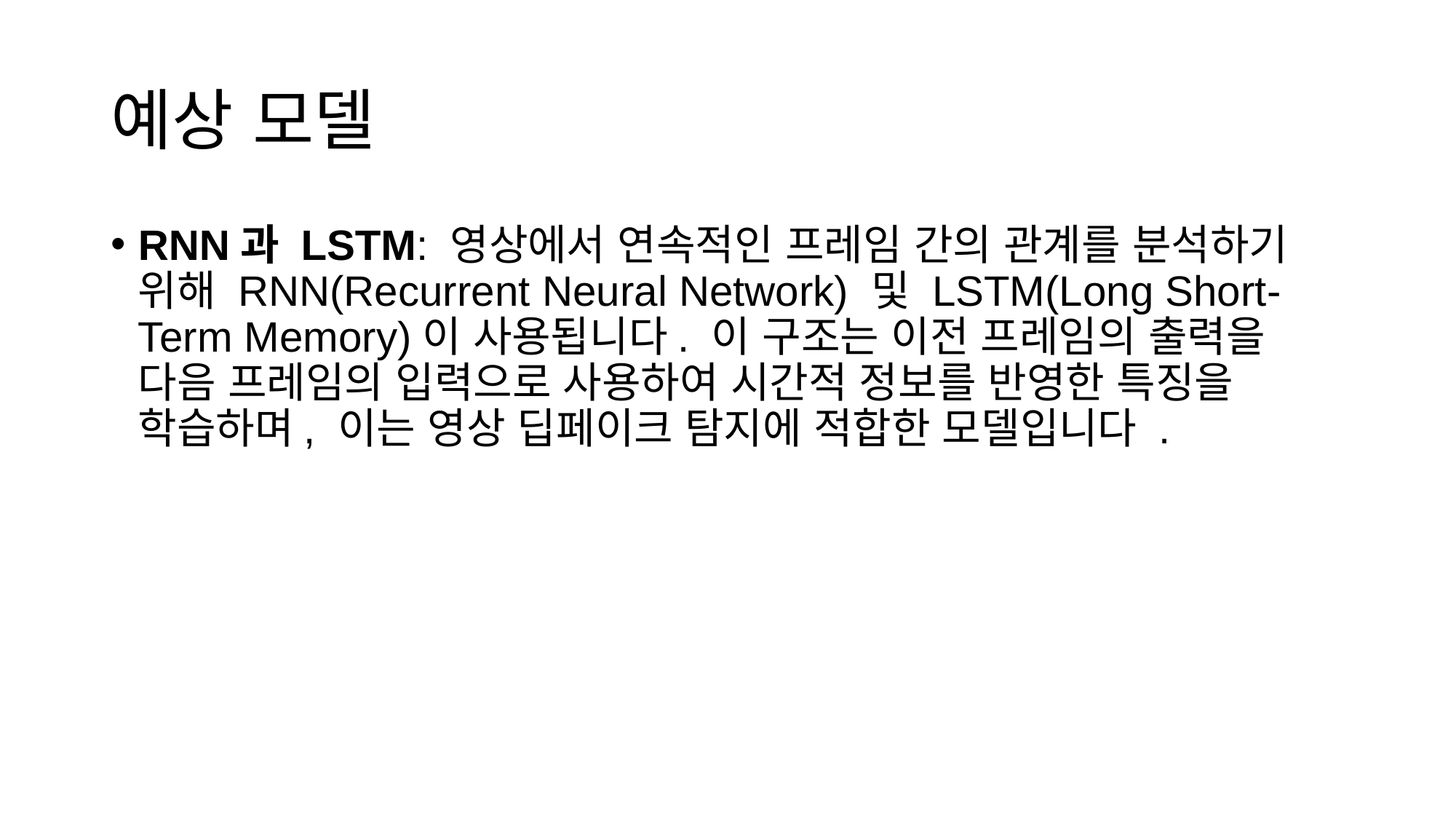

# 예상 모델
RNN과 LSTM: 영상에서 연속적인 프레임 간의 관계를 분석하기 위해 RNN(Recurrent Neural Network) 및 LSTM(Long Short-Term Memory)이 사용됩니다. 이 구조는 이전 프레임의 출력을 다음 프레임의 입력으로 사용하여 시간적 정보를 반영한 특징을 학습하며, 이는 영상 딥페이크 탐지에 적합한 모델입니다 .